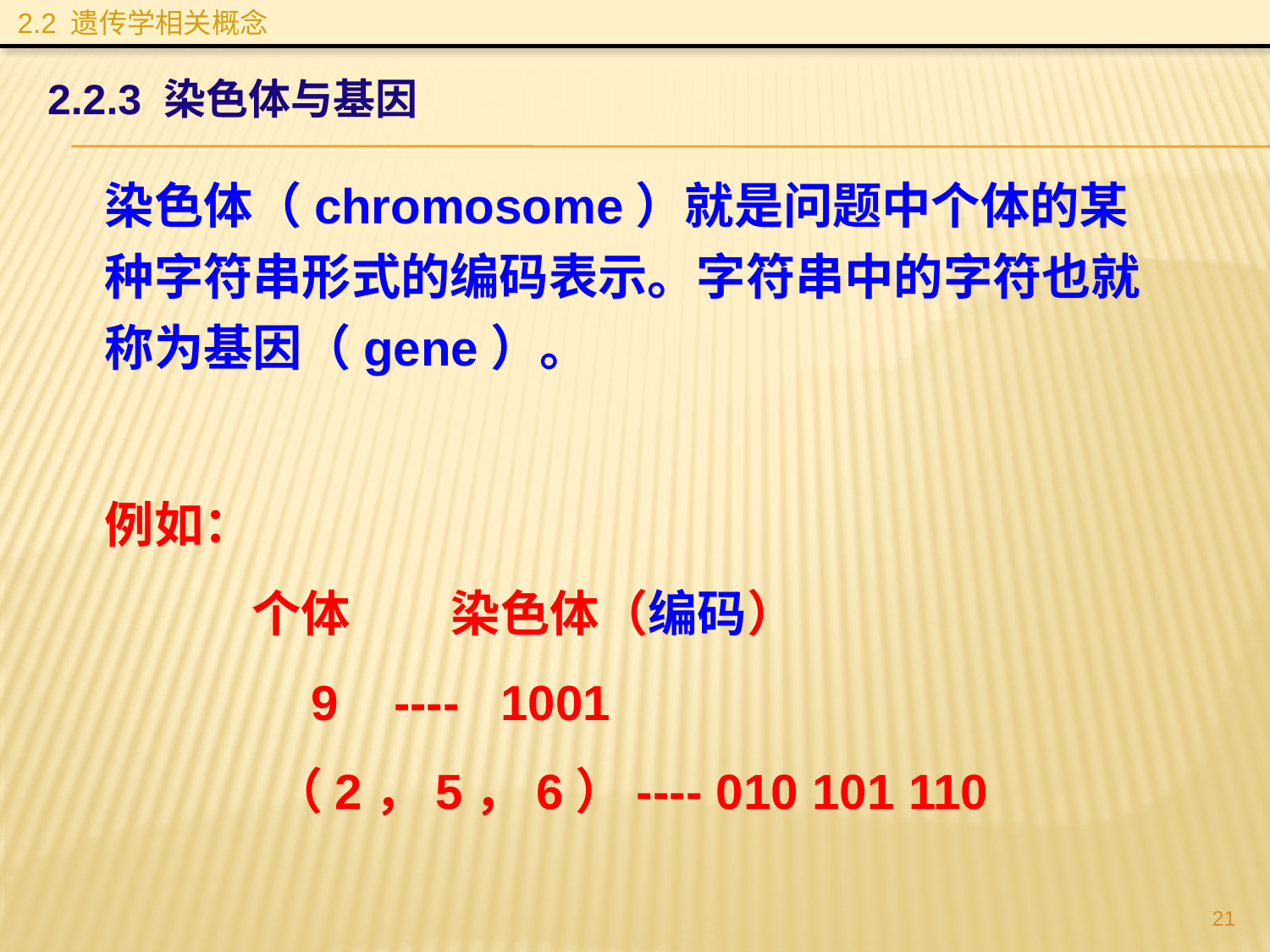

2.2 遗传学相关概念

2.2.3 染色体与基因
染色体（chromosome）就是问题中个体的某种字符串形式的编码表示。字符串中的字符也就称为基因（gene）。

例如：
            个体         染色体（编码）
               9    ----   1001
              （2，5，6）---- 010 101 110
21